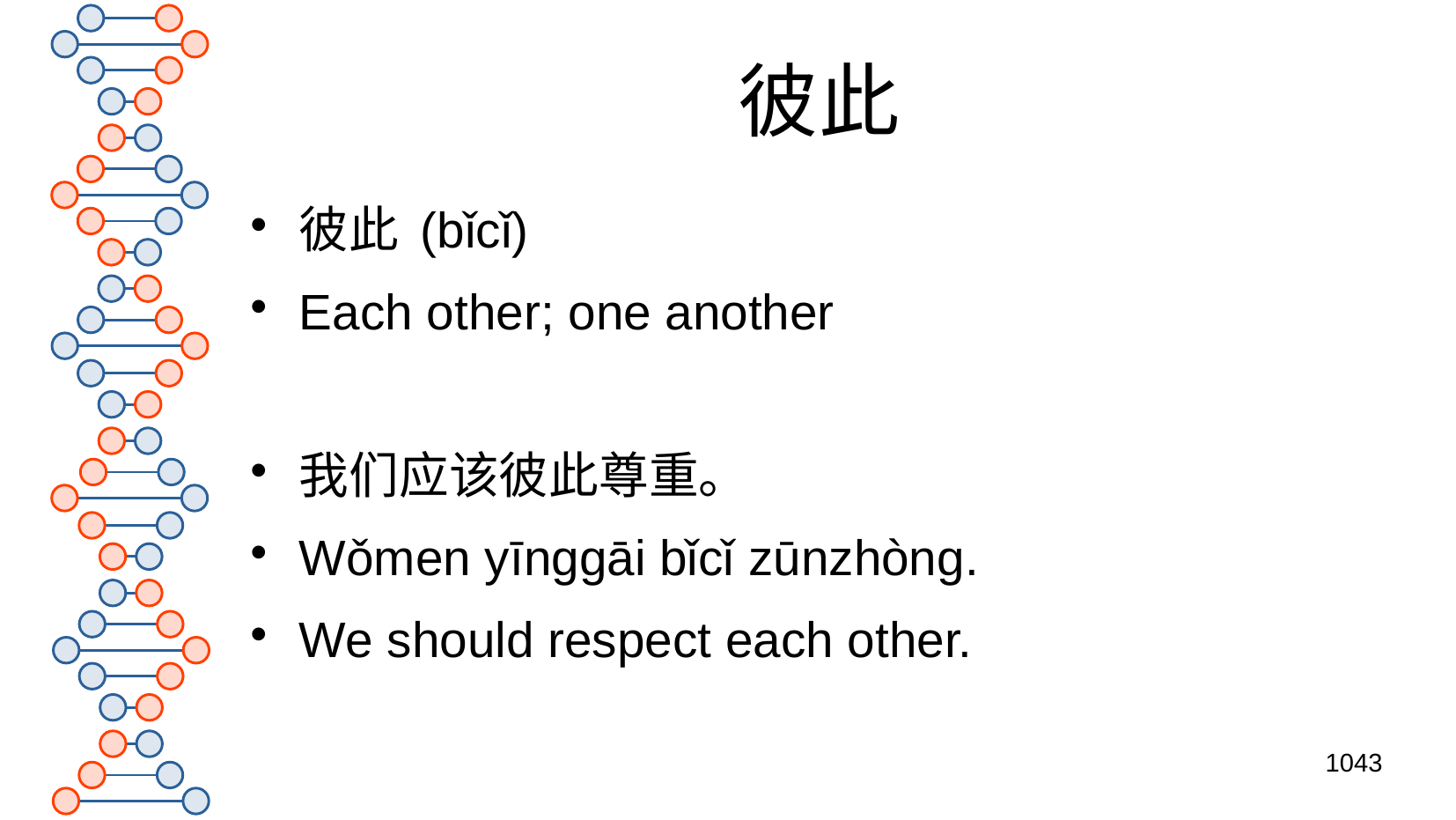

# 彼此
彼此 (bǐcǐ)
Each other; one another

我们应该彼此尊重。
Wǒmen yīnggāi bǐcǐ zūnzhòng.
We should respect each other.

1043